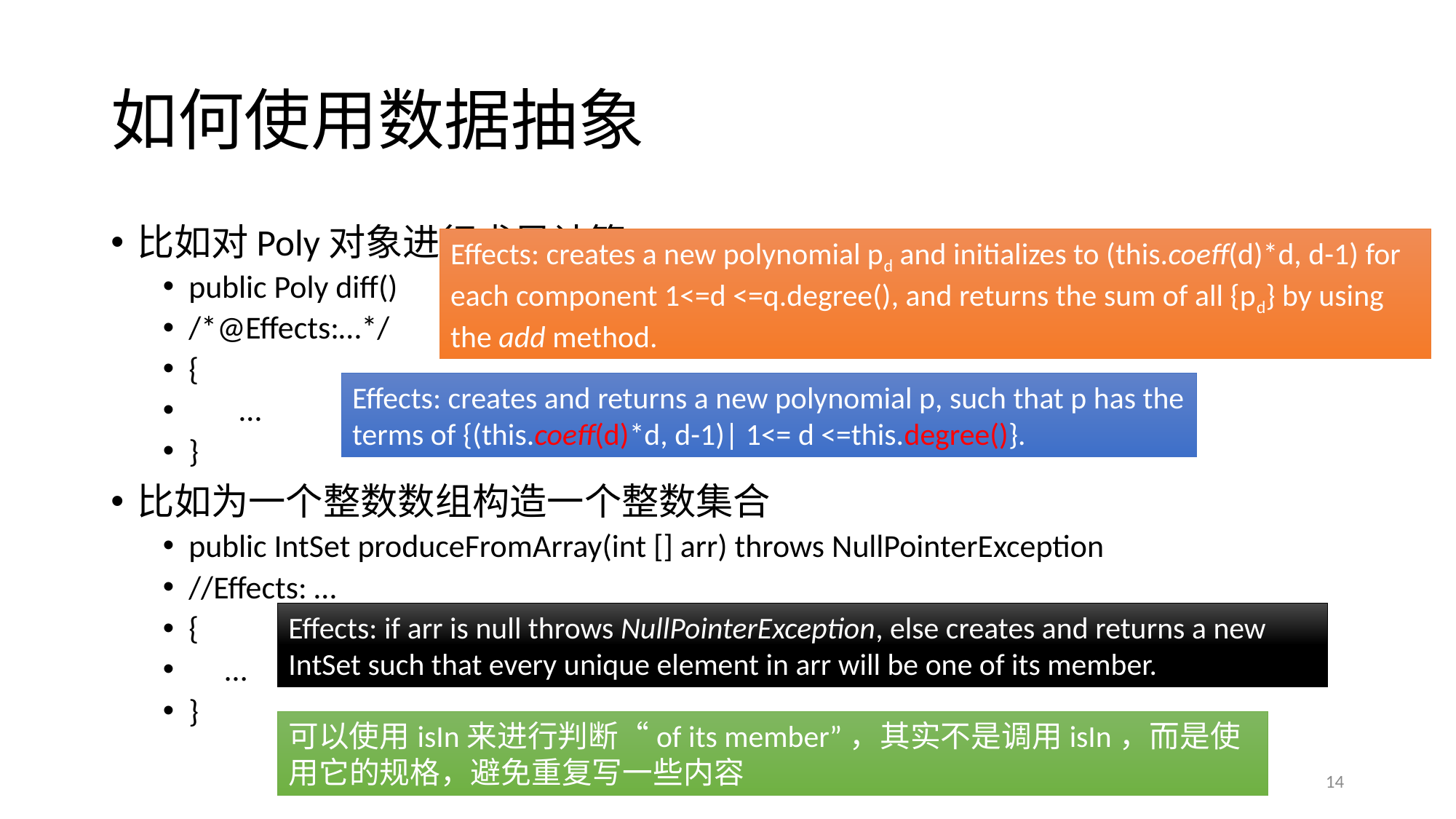

# 如何使用数据抽象
比如对Poly对象进行求导计算
public Poly diff()
/*@Effects:…*/
{
       …
}
比如为一个整数数组构造一个整数集合
public IntSet produceFromArray(int [] arr) throws NullPointerException
//Effects: …
{
     …
}
Effects: creates a new polynomial pd and initializes to (this.coeff(d)*d, d-1) for each component 1<=d <=q.degree(), and returns the sum of all {pd} by using the add method.
Effects: creates and returns a new polynomial p, such that p has the terms of {(this.coeff(d)*d, d-1)| 1<= d <=this.degree()}.
Effects: if arr is null throws NullPointerException, else creates and returns a new IntSet such that every unique element in arr will be one of its member.
可以使用isIn来进行判断“of its member”，其实不是调用isIn，而是使用它的规格，避免重复写一些内容
14